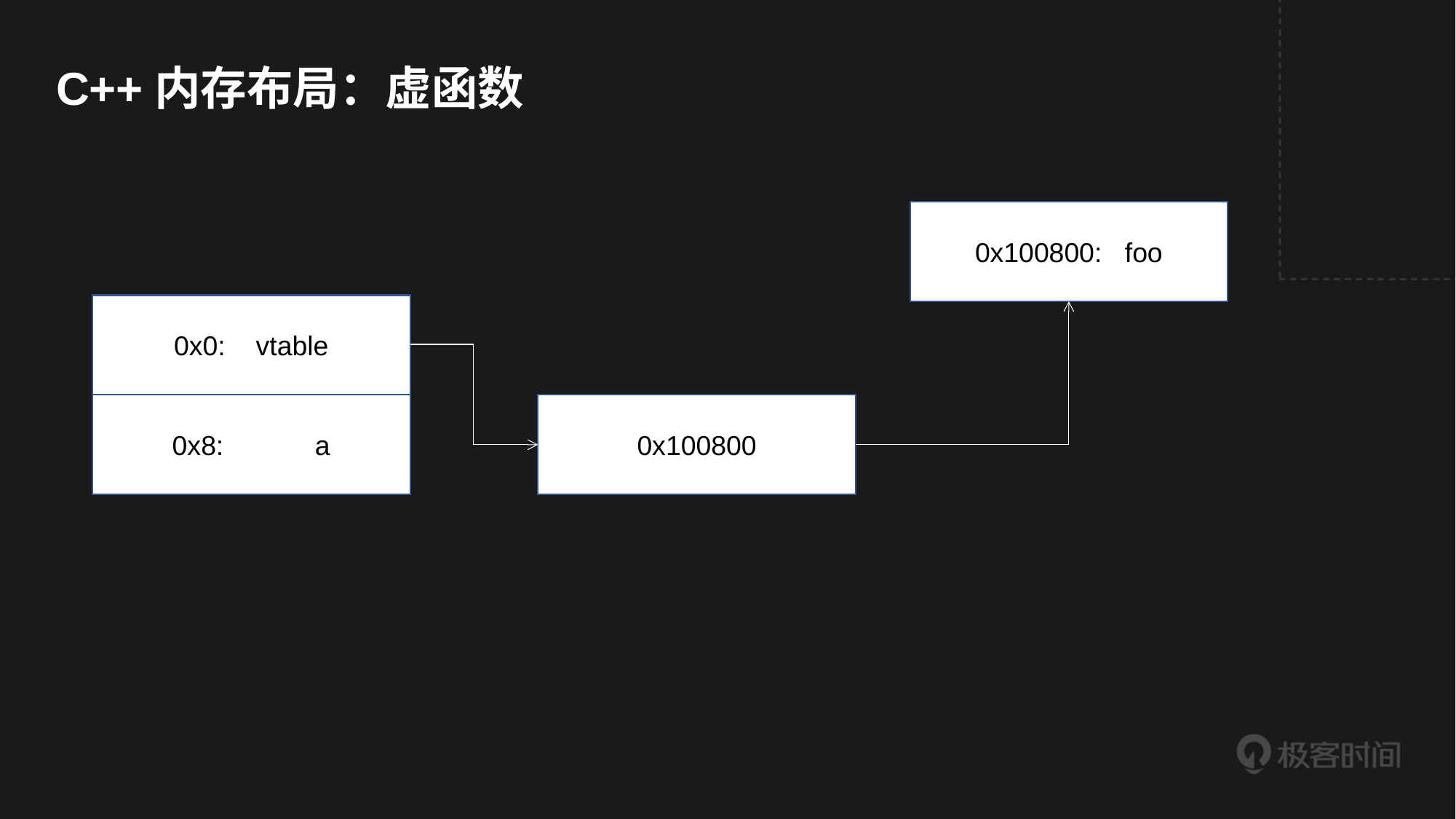

C++内存布局：虚函数
0x100800:   foo
0x0:    vtable
0x8:            a
0x100800